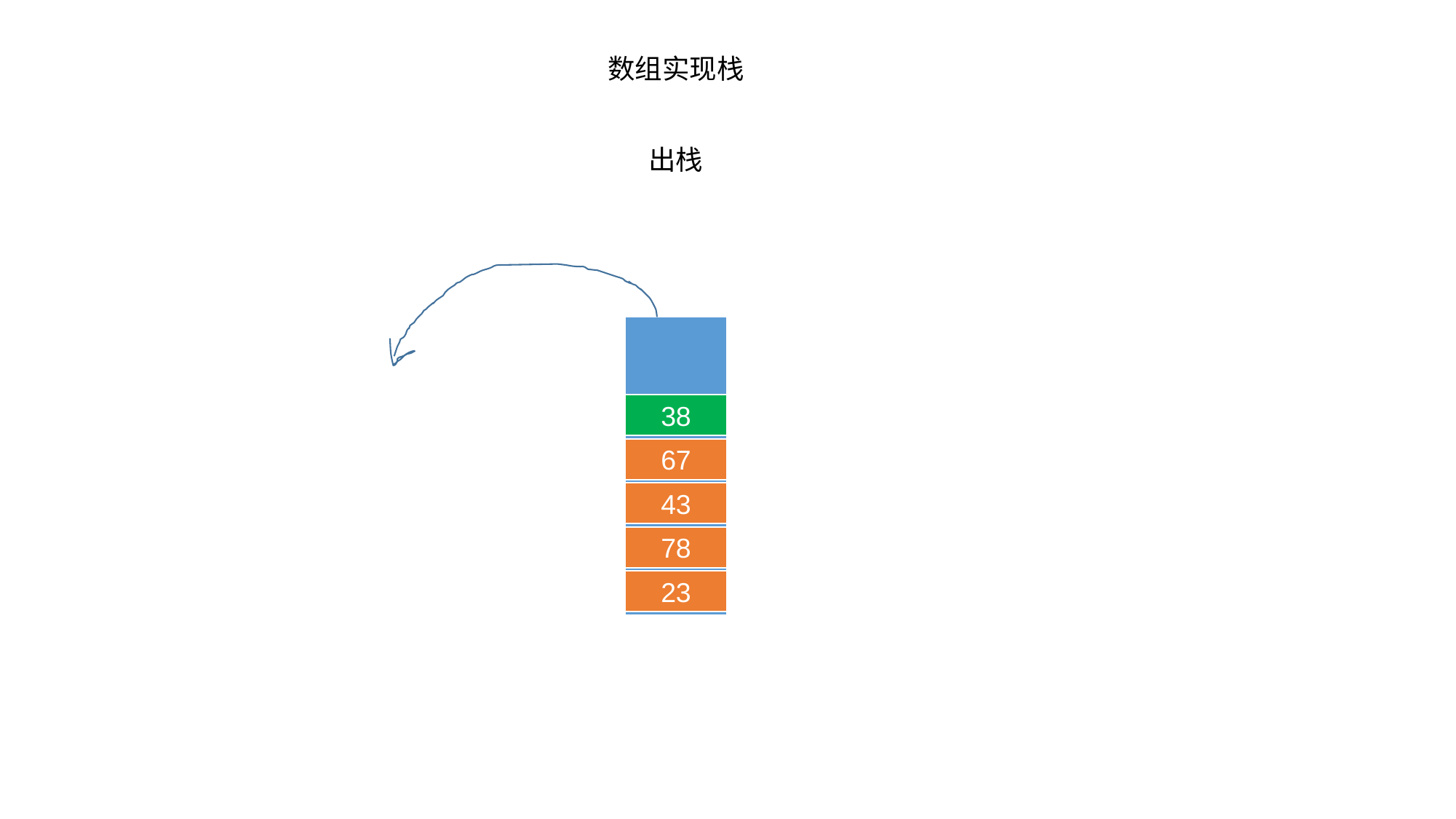

数组实现栈
出栈

38
67
43
78
23